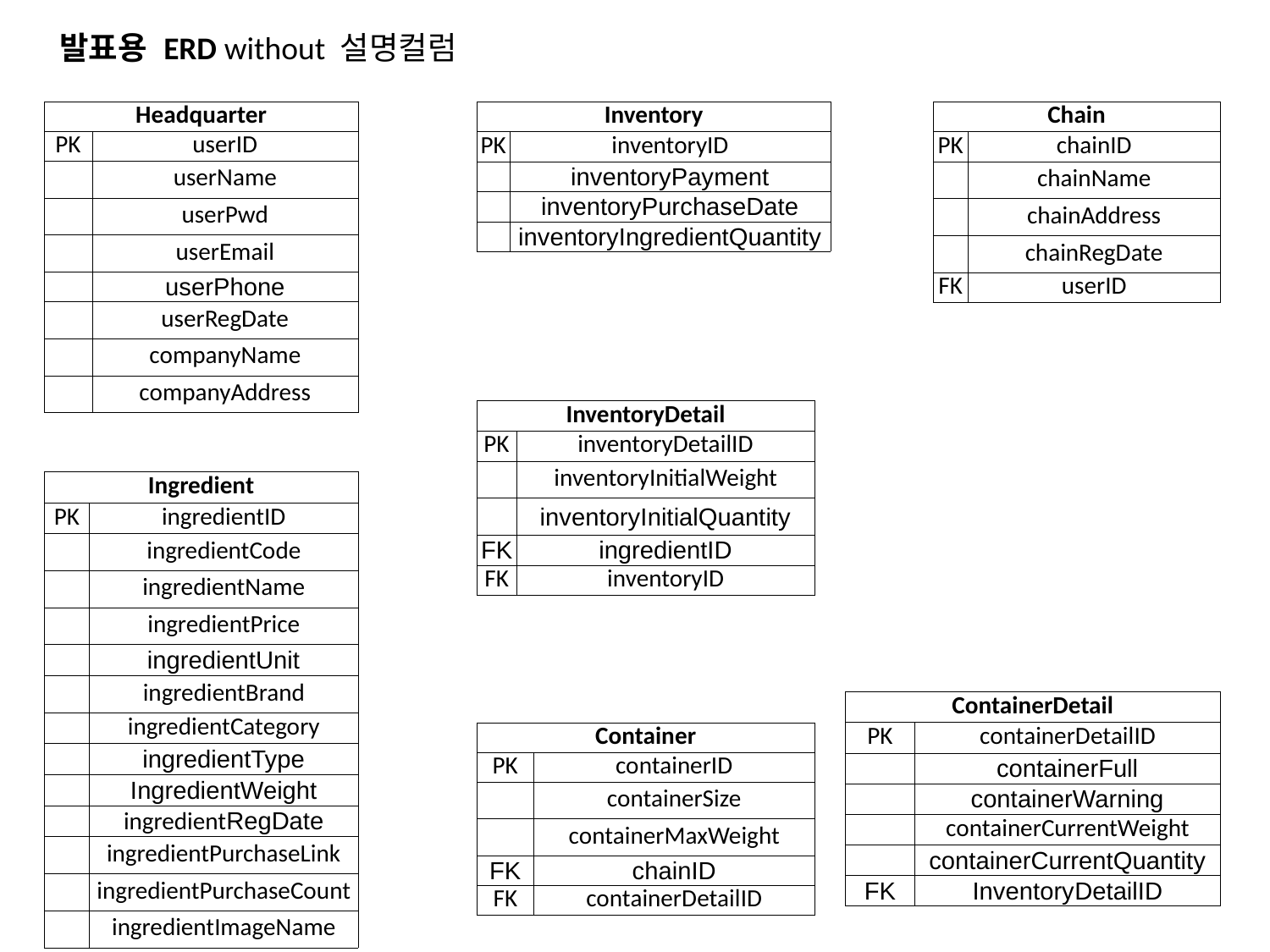

발표용 ERD without 설명컬럼
| Headquarter |  |
| --- | --- |
| PK | userID |
|  | userName |
|  | userPwd |
|  | userEmail |
|  | userPhone |
|  | userRegDate |
|  | companyName |
|  | companyAddress |
| Inventory |  |
| --- | --- |
| PK | inventoryID |
|  | inventoryPayment |
|  | inventoryPurchaseDate |
|  | inventoryIngredientQuantity |
| Chain |  |
| --- | --- |
| PK | chainID |
|  | chainName |
|  | chainAddress |
|  | chainRegDate |
| FK | userID |
| InventoryDetail |  |
| --- | --- |
| PK | inventoryDetailID |
|  | inventoryInitialWeight |
|  | inventoryInitialQuantity |
| FK | ingredientID |
| FK | inventoryID |
| Ingredient |  |
| --- | --- |
| PK | ingredientID |
|  | ingredientCode |
|  | ingredientName |
|  | ingredientPrice |
|  | ingredientUnit |
|  | ingredientBrand |
|  | ingredientCategory |
|  | ingredientType |
|  | IngredientWeight |
|  | ingredientRegDate |
|  | ingredientPurchaseLink |
|  | ingredientPurchaseCount |
|  | ingredientImageName |
| ContainerDetail |  |
| --- | --- |
| PK | containerDetailID |
|  | containerFull |
|  | containerWarning |
|  | containerCurrentWeight |
|  | containerCurrentQuantity |
| FK | InventoryDetailID |
| Container |  |
| --- | --- |
| PK | containerID |
|  | containerSize |
|  | containerMaxWeight |
| FK | chainID |
| FK | containerDetailID |